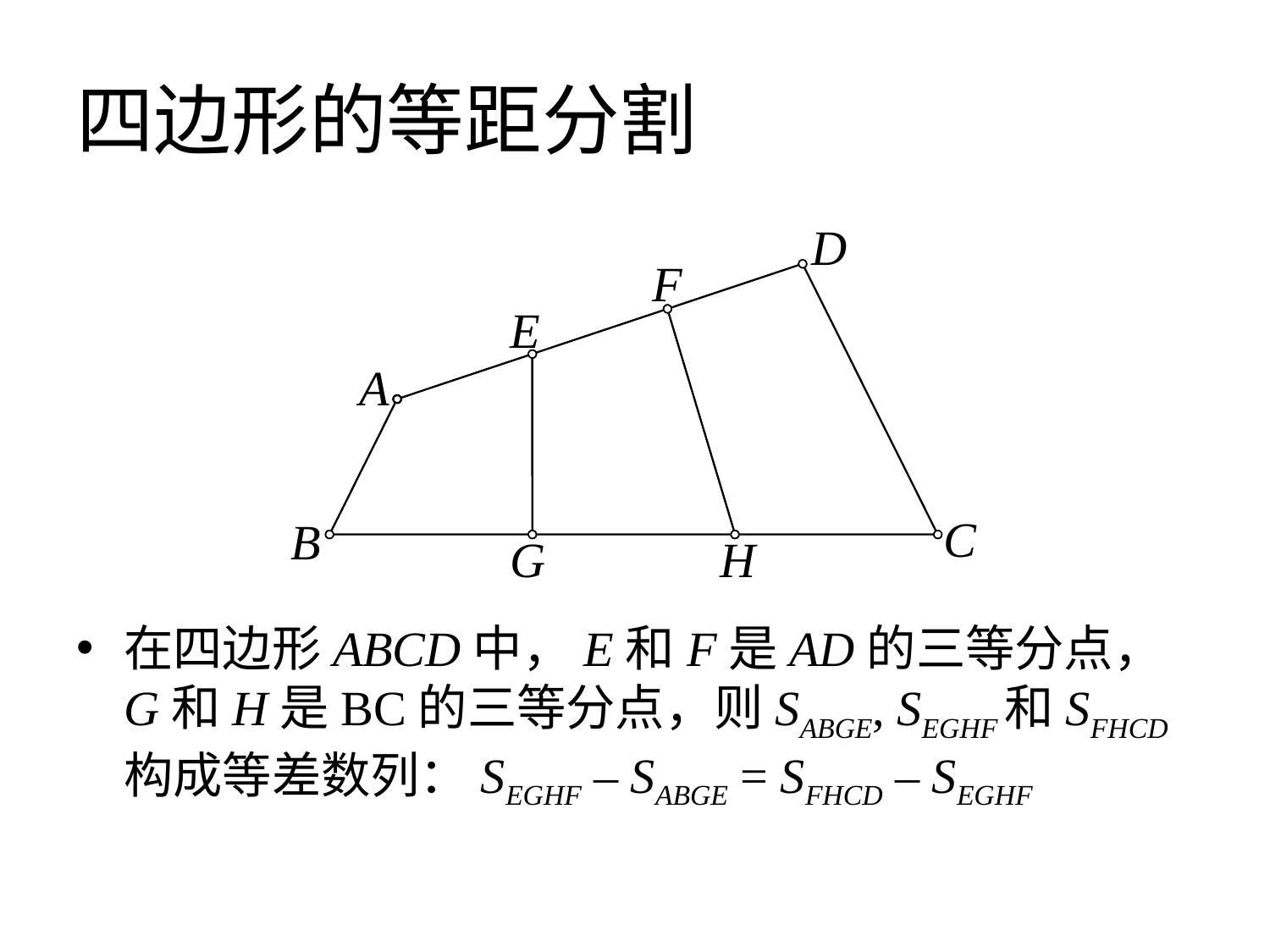

# 四边形的等距分割
D
F

E
A
C
B
G
H
在四边形ABCD中，E和F是AD的三等分点，G和H是BC的三等分点，则SABGE, SEGHF和SFHCD构成等差数列：SEGHF – SABGE = SFHCD – SEGHF